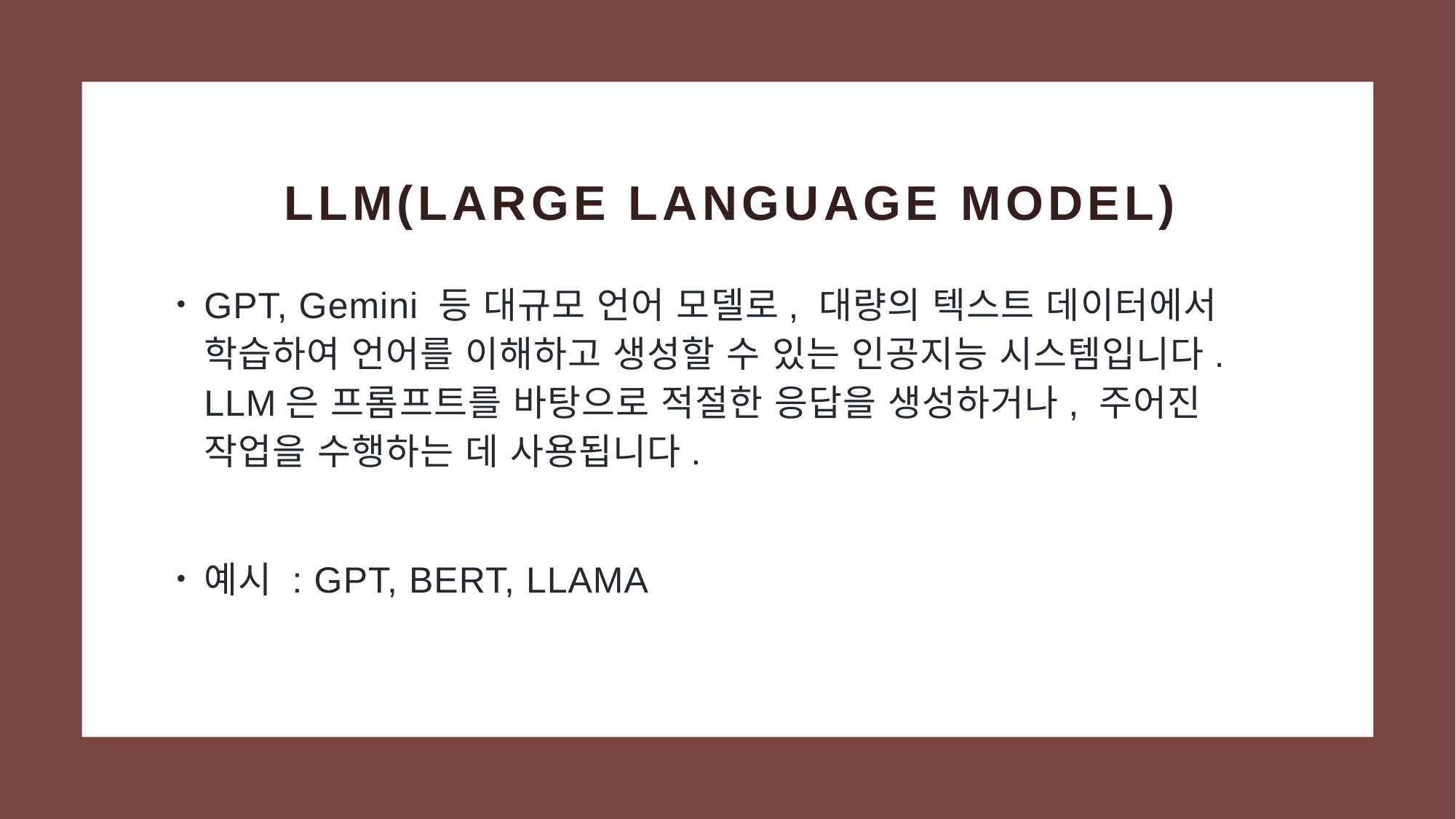

# LLM(Large language model)
GPT, Gemini 등 대규모 언어 모델로, 대량의 텍스트 데이터에서 학습하여 언어를 이해하고 생성할 수 있는 인공지능 시스템입니다. LLM은 프롬프트를 바탕으로 적절한 응답을 생성하거나, 주어진 작업을 수행하는 데 사용됩니다.

예시 : GPT, BERT, LLAMA